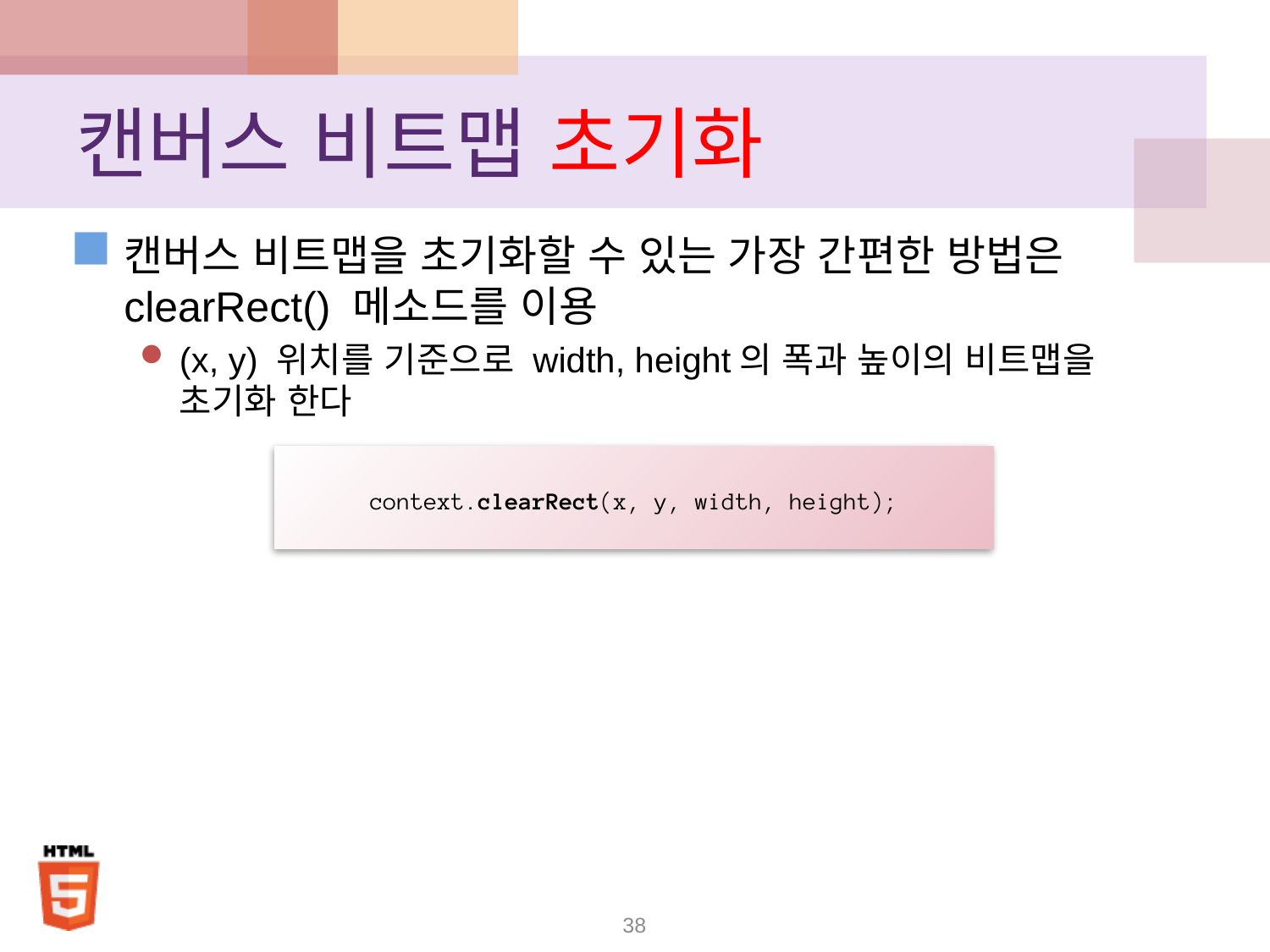

# 캔버스 비트맵 초기화
캔버스 비트맵을 초기화할 수 있는 가장 간편한 방법은 clearRect() 메소드를 이용
(x, y) 위치를 기준으로 width, height의 폭과 높이의 비트맵을 초기화 한다
context.clearRect(x, y, width, height);
38